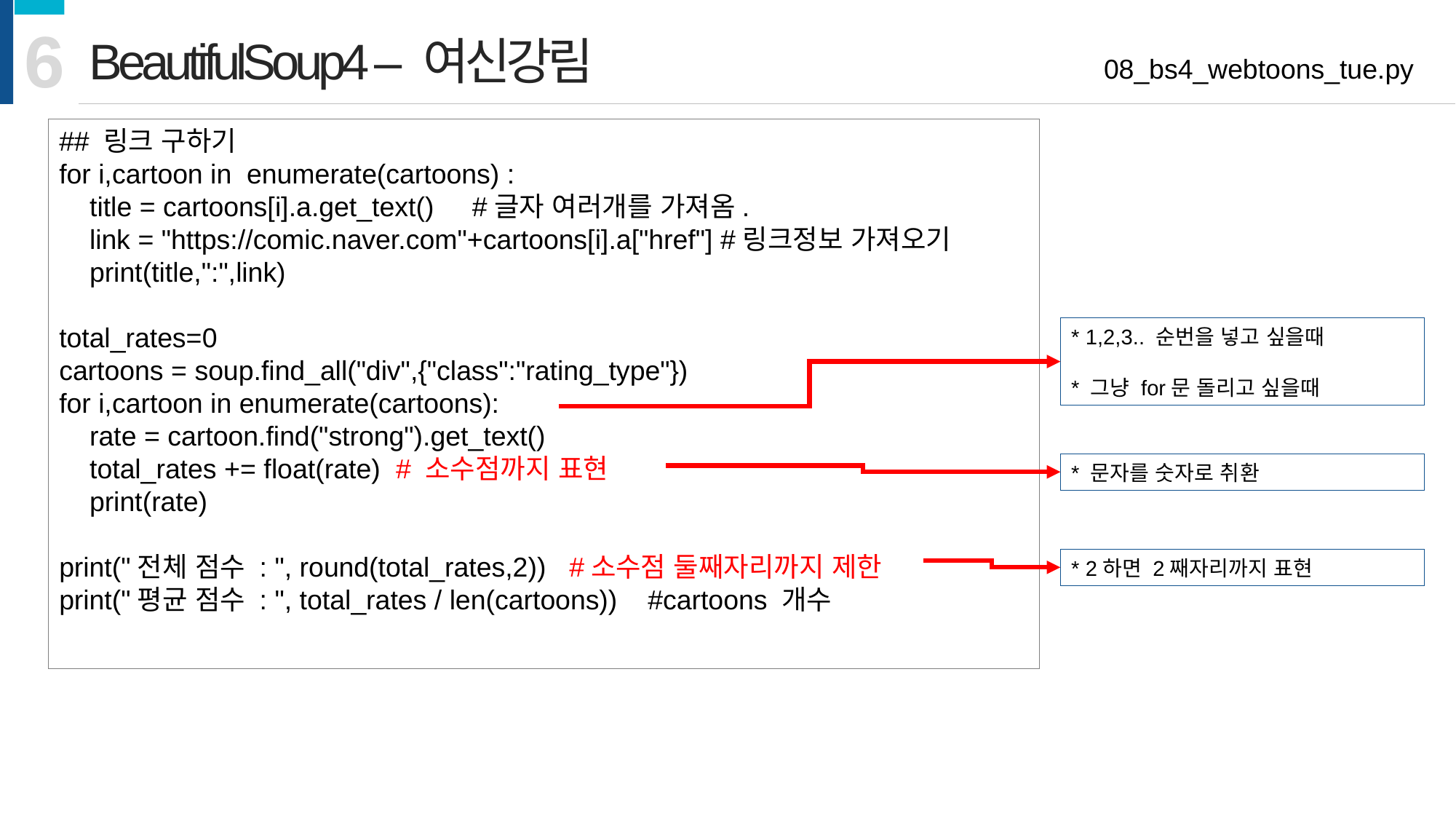

6
BeautifulSoup4 – 여신강림
08_bs4_webtoons_tue.py
## 링크 구하기
for i,cartoon in  enumerate(cartoons) :
    title = cartoons[i].a.get_text()     #글자 여러개를 가져옴.
    link = "https://comic.naver.com"+cartoons[i].a["href"] #링크정보 가져오기
    print(title,":",link)

total_rates=0
cartoons = soup.find_all("div",{"class":"rating_type"})
for i,cartoon in enumerate(cartoons):
    rate = cartoon.find("strong").get_text()
    total_rates += float(rate)  # 소수점까지 표현
    print(rate)

print("전체 점수 : ", round(total_rates,2))   #소수점 둘째자리까지 제한
print("평균 점수 : ", total_rates / len(cartoons))    #cartoons 개수
* 1,2,3.. 순번을 넣고 싶을때
* 그냥 for문 돌리고 싶을때
* 문자를 숫자로 취환
* 2하면 2째자리까지 표현